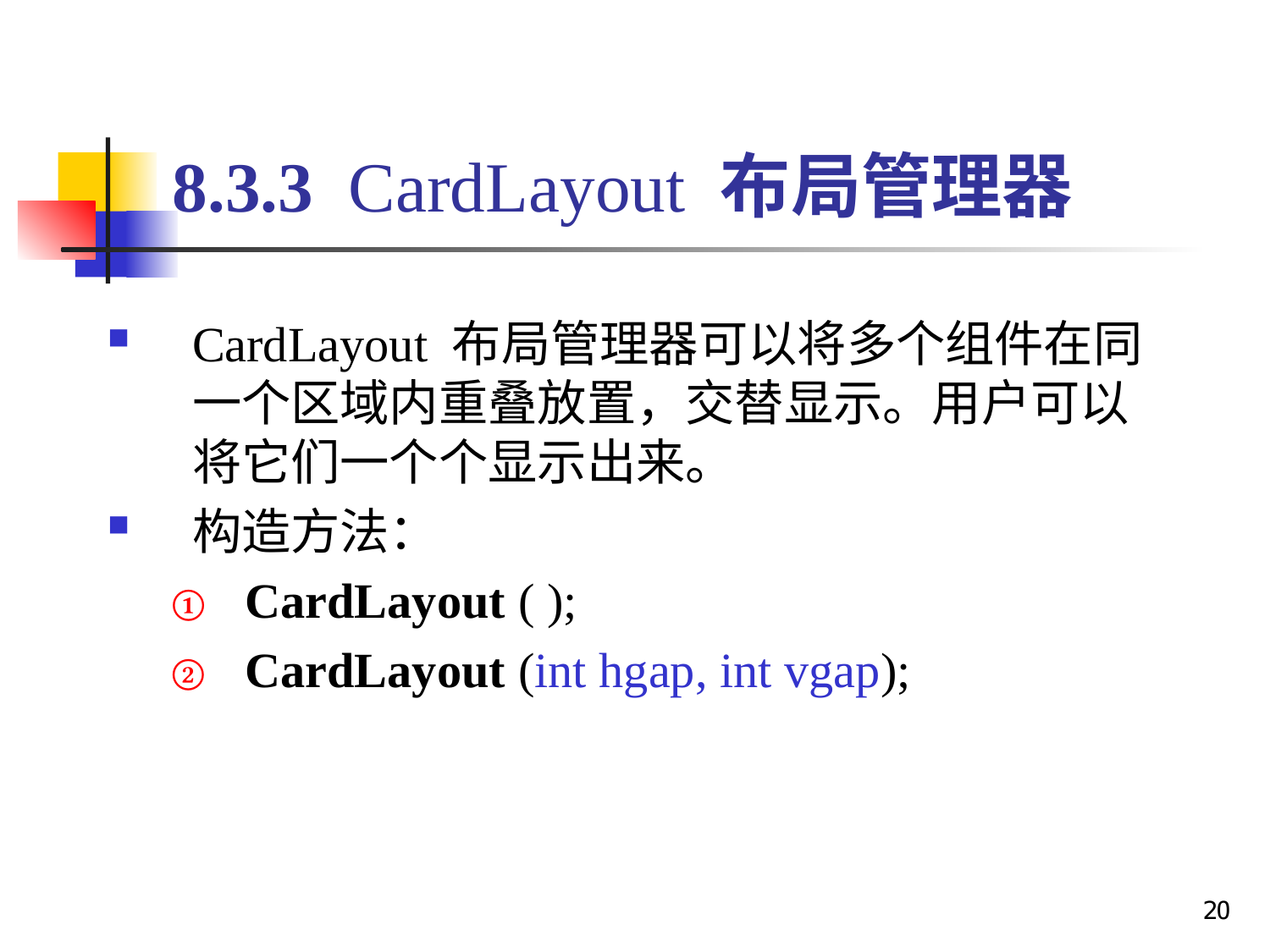

# 8.3.3  CardLayout 布局管理器
CardLayout 布局管理器可以将多个组件在同一个区域内重叠放置，交替显示。用户可以将它们一个个显示出来。
构造方法：
CardLayout ( );
CardLayout (int hgap, int vgap);

20